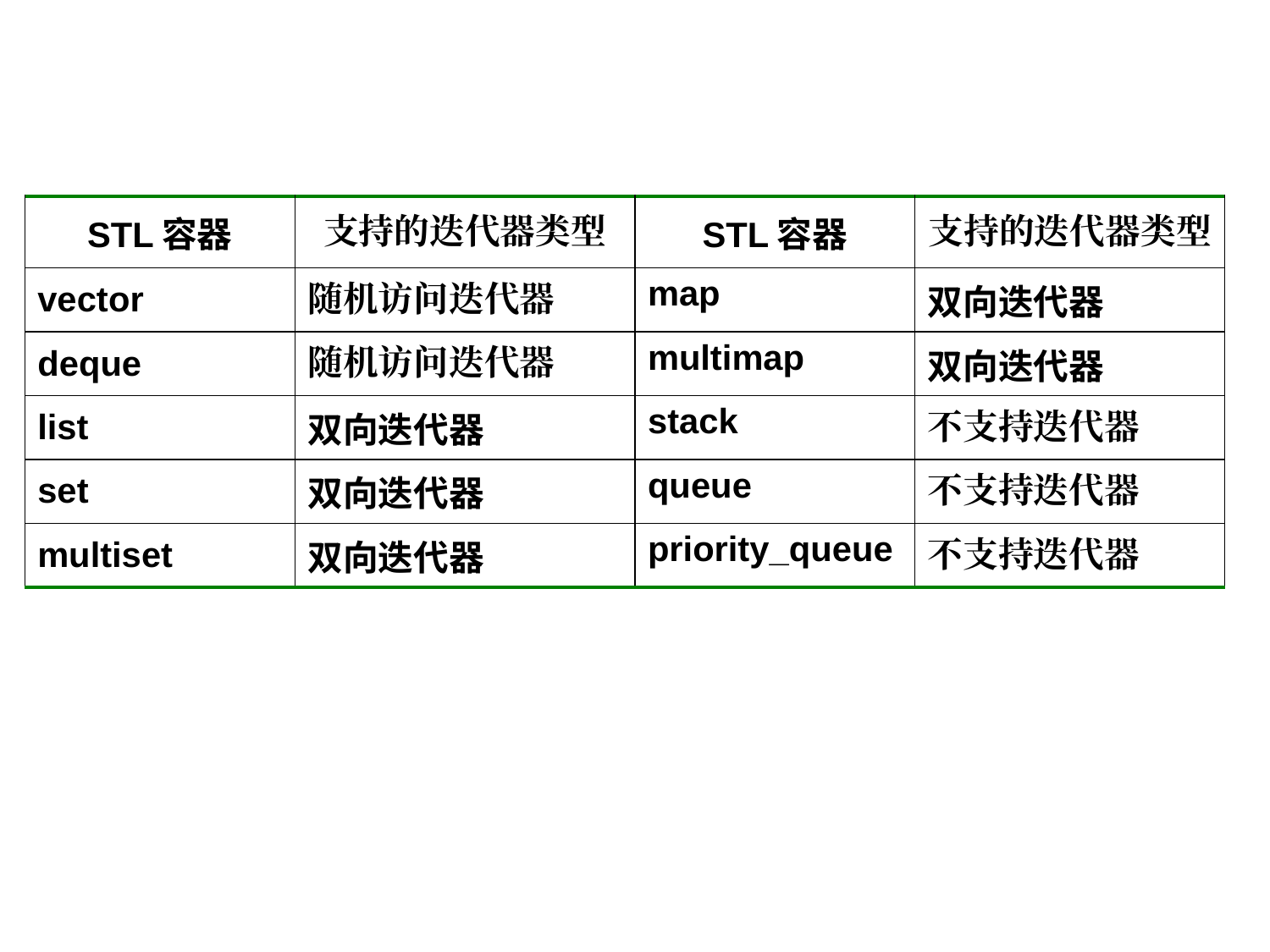

| STL容器 | 支持的迭代器类型 | STL容器 | 支持的迭代器类型 |
| --- | --- | --- | --- |
| vector | 随机访问迭代器 | map | 双向迭代器 |
| deque | 随机访问迭代器 | multimap | 双向迭代器 |
| list | 双向迭代器 | stack | 不支持迭代器 |
| set | 双向迭代器 | queue | 不支持迭代器 |
| multiset | 双向迭代器 | priority\_queue | 不支持迭代器 |